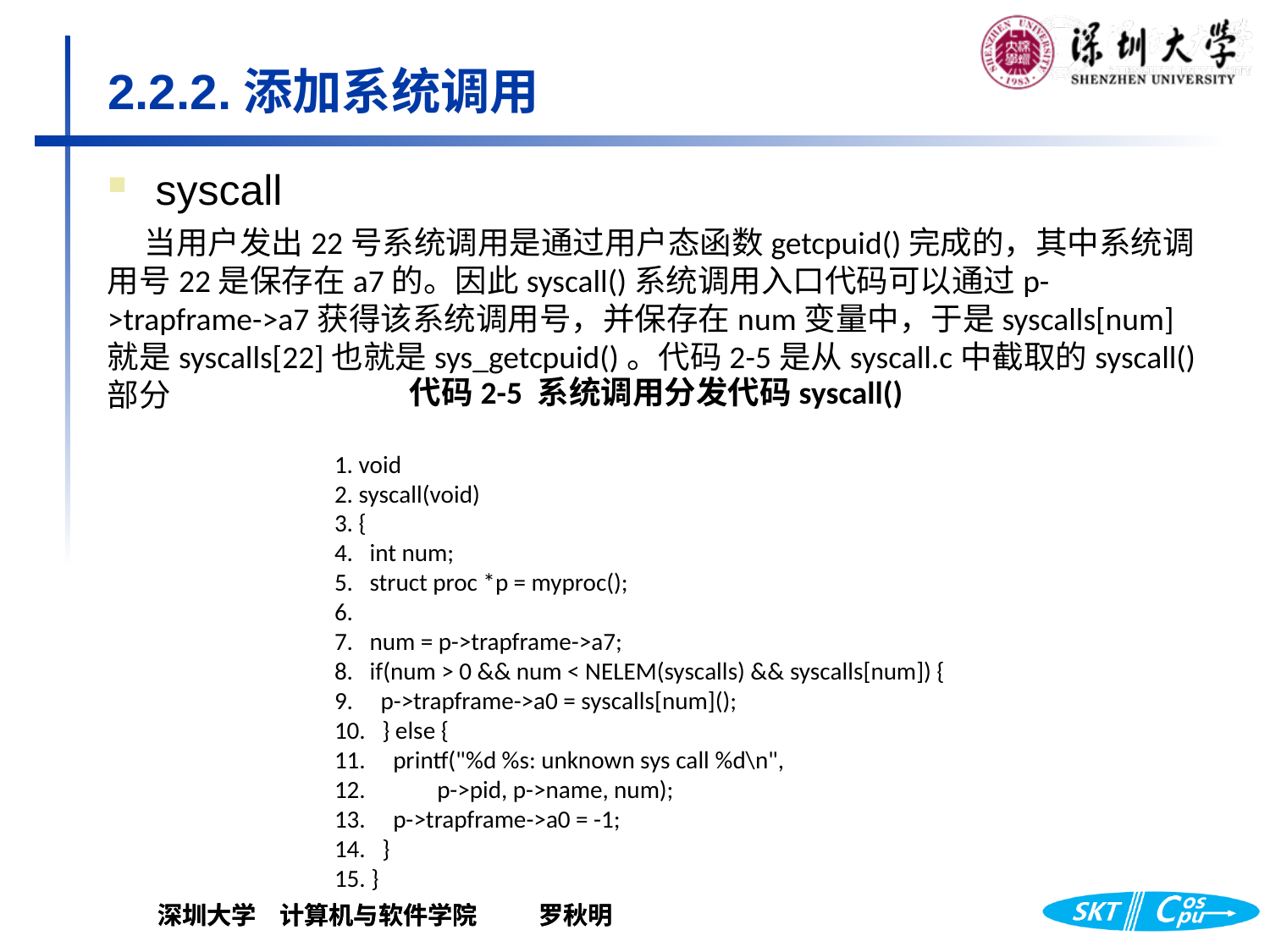

# 2.2.2.添加系统调用
syscall
当用户发出22号系统调用是通过用户态函数getcpuid()完成的，其中系统调用号22是保存在a7的。因此syscall()系统调用入口代码可以通过p->trapframe->a7获得该系统调用号，并保存在num变量中，于是syscalls[num]就是syscalls[22]也就是sys_getcpuid()。代码2-5是从syscall.c中截取的syscall()部分
代码2-5 系统调用分发代码syscall()

1. void
2. syscall(void)
3. {
4.   int num;
5.   struct proc *p = myproc();
6.
7.   num = p->trapframe->a7;
8.   if(num > 0 && num < NELEM(syscalls) && syscalls[num]) {
9.     p->trapframe->a0 = syscalls[num]();
10.   } else {
11.     printf("%d %s: unknown sys call %d\n",
12.             p->pid, p->name, num);
13.     p->trapframe->a0 = -1;
14.   }
15. }